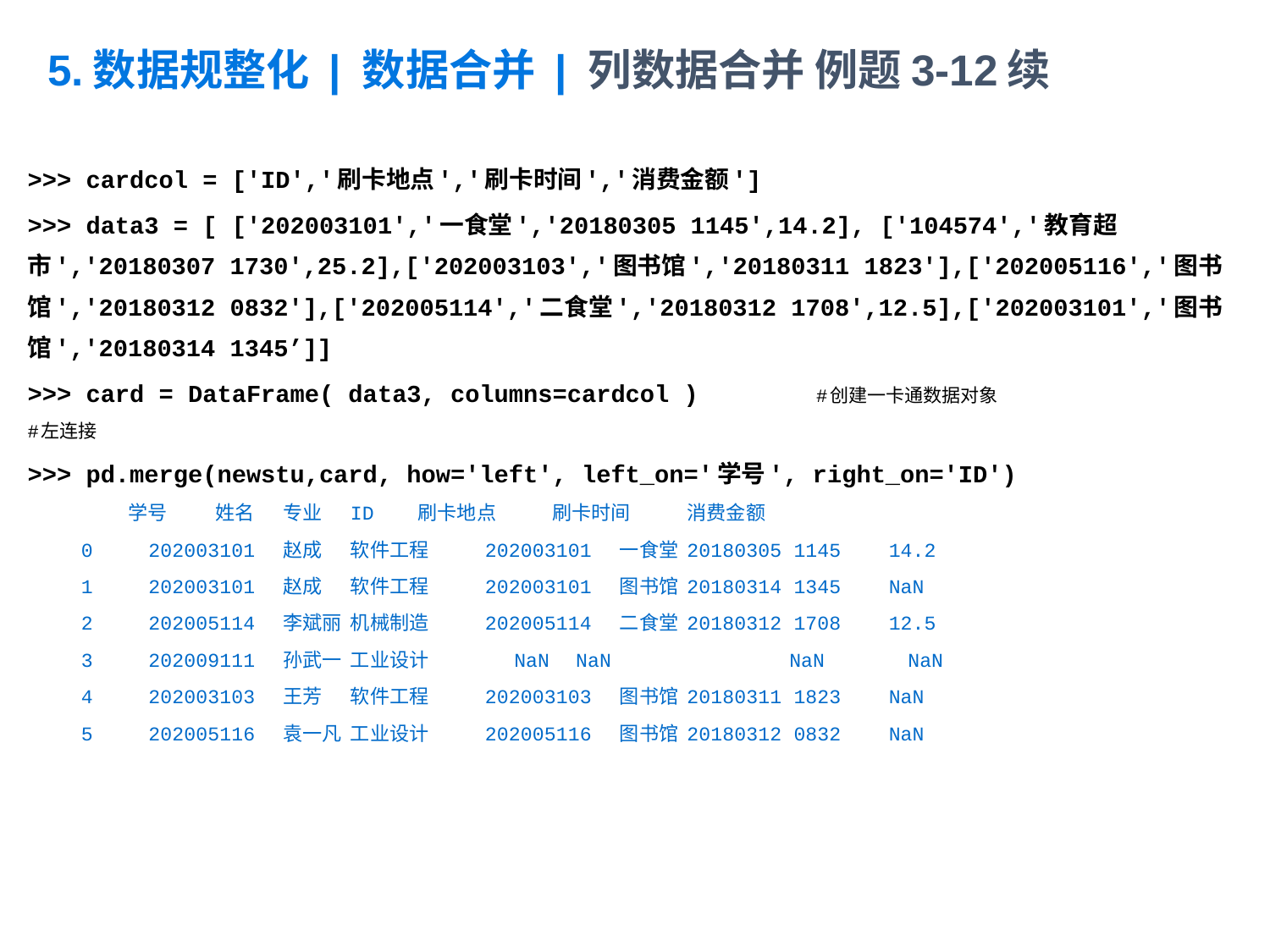

# 5.数据规整化 | 数据合并 | 列数据合并 例题3-12续
>>> cardcol = ['ID','刷卡地点','刷卡时间','消费金额']
>>> data3 = [ ['202003101','一食堂','20180305 1145',14.2], ['104574','教育超市','20180307 1730',25.2],['202003103','图书馆','20180311 1823'],['202005116','图书馆','20180312 0832'],['202005114','二食堂','20180312 1708',12.5],['202003101','图书馆','20180314 1345’]]
>>> card = DataFrame( data3, columns=cardcol )        #创建一卡通数据对象
#左连接
>>> pd.merge(newstu,card, how='left', left_on='学号', right_on='ID')
          学号	姓名	专业	ID	刷卡地点	刷卡时间	消费金额
0	202003101	赵成	软件工程	202003101	一食堂	20180305 1145	14.2
1	202003101	赵成	软件工程	202003101	图书馆	20180314 1345	NaN
2	202005114	李斌丽	机械制造	202005114	二食堂	20180312 1708	12.5
3	202009111	孙武一	工业设计	      NaN	  NaN               NaN       NaN
4	202003103	王芳	软件工程	202003103	图书馆	20180311 1823	NaN
5	202005116	袁一凡	工业设计	202005116	图书馆	20180312 0832	NaN